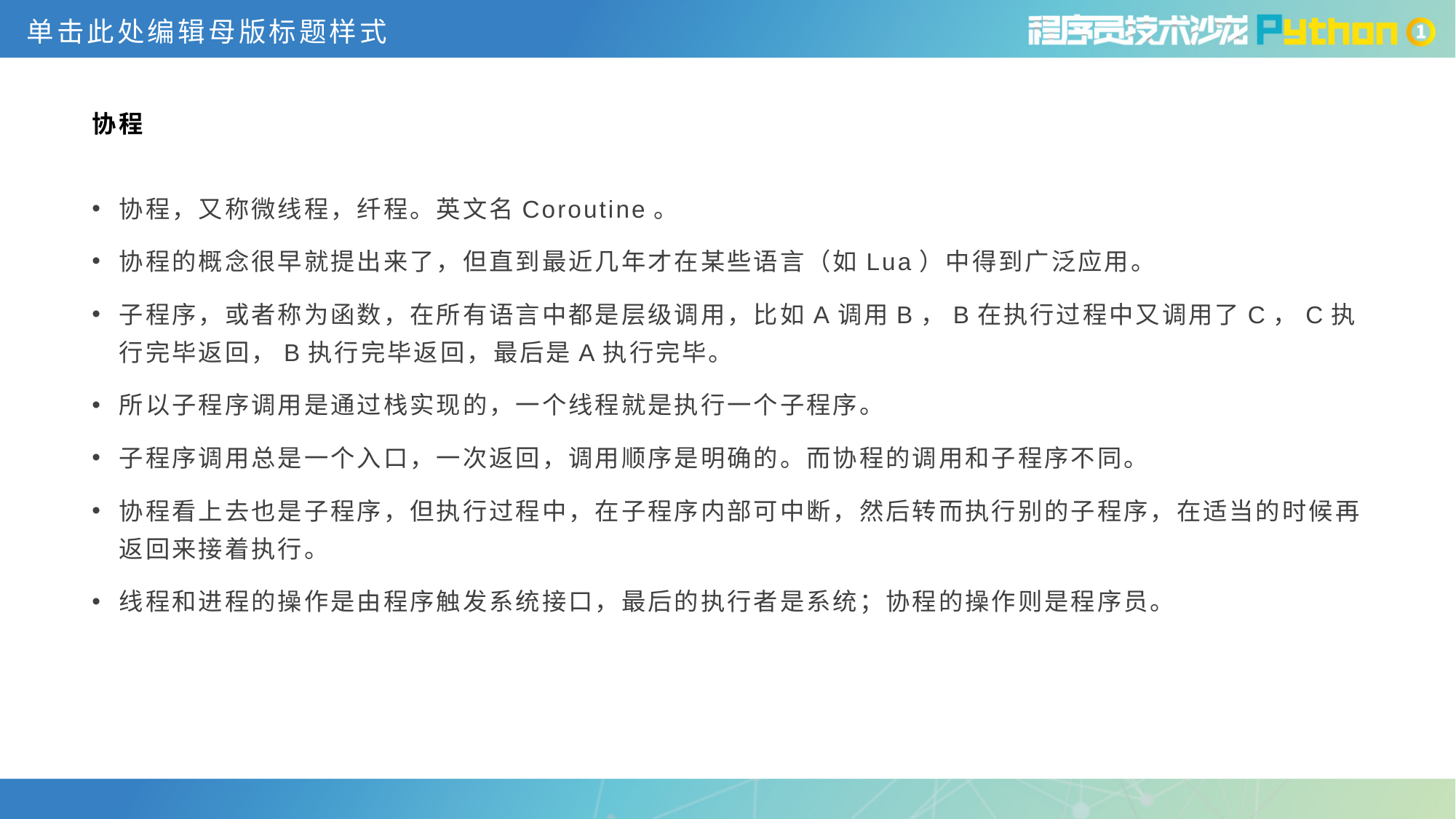

# 协程
协程，又称微线程，纤程。英文名Coroutine。
协程的概念很早就提出来了，但直到最近几年才在某些语言（如Lua）中得到广泛应用。
子程序，或者称为函数，在所有语言中都是层级调用，比如A调用B，B在执行过程中又调用了C，C执行完毕返回，B执行完毕返回，最后是A执行完毕。
所以子程序调用是通过栈实现的，一个线程就是执行一个子程序。
子程序调用总是一个入口，一次返回，调用顺序是明确的。而协程的调用和子程序不同。
协程看上去也是子程序，但执行过程中，在子程序内部可中断，然后转而执行别的子程序，在适当的时候再返回来接着执行。
线程和进程的操作是由程序触发系统接口，最后的执行者是系统；协程的操作则是程序员。